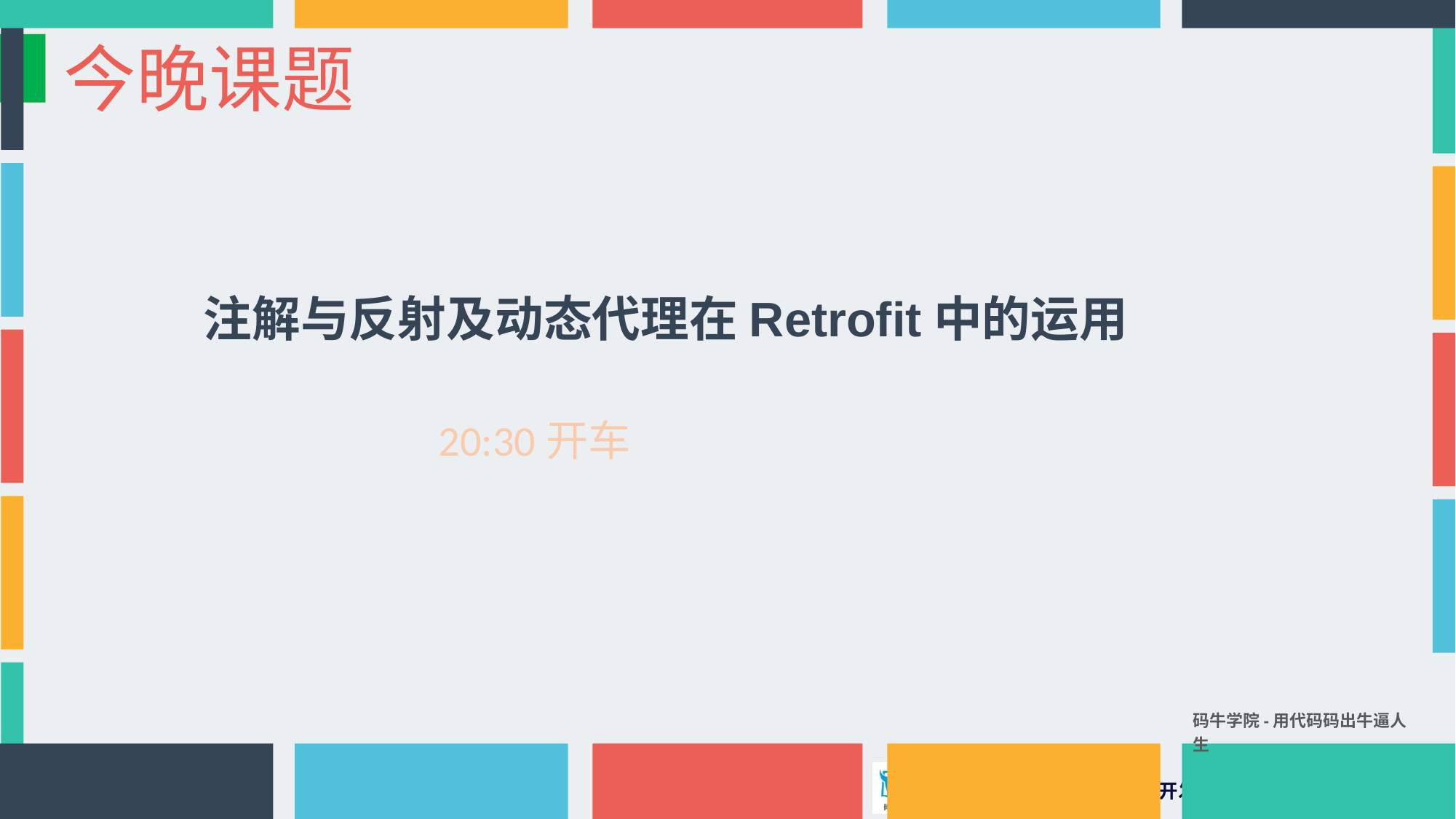

今晚课题
注解与反射及动态代理在Retrofit中的运用
20:30开车
码牛学院-用代码码出牛逼人生